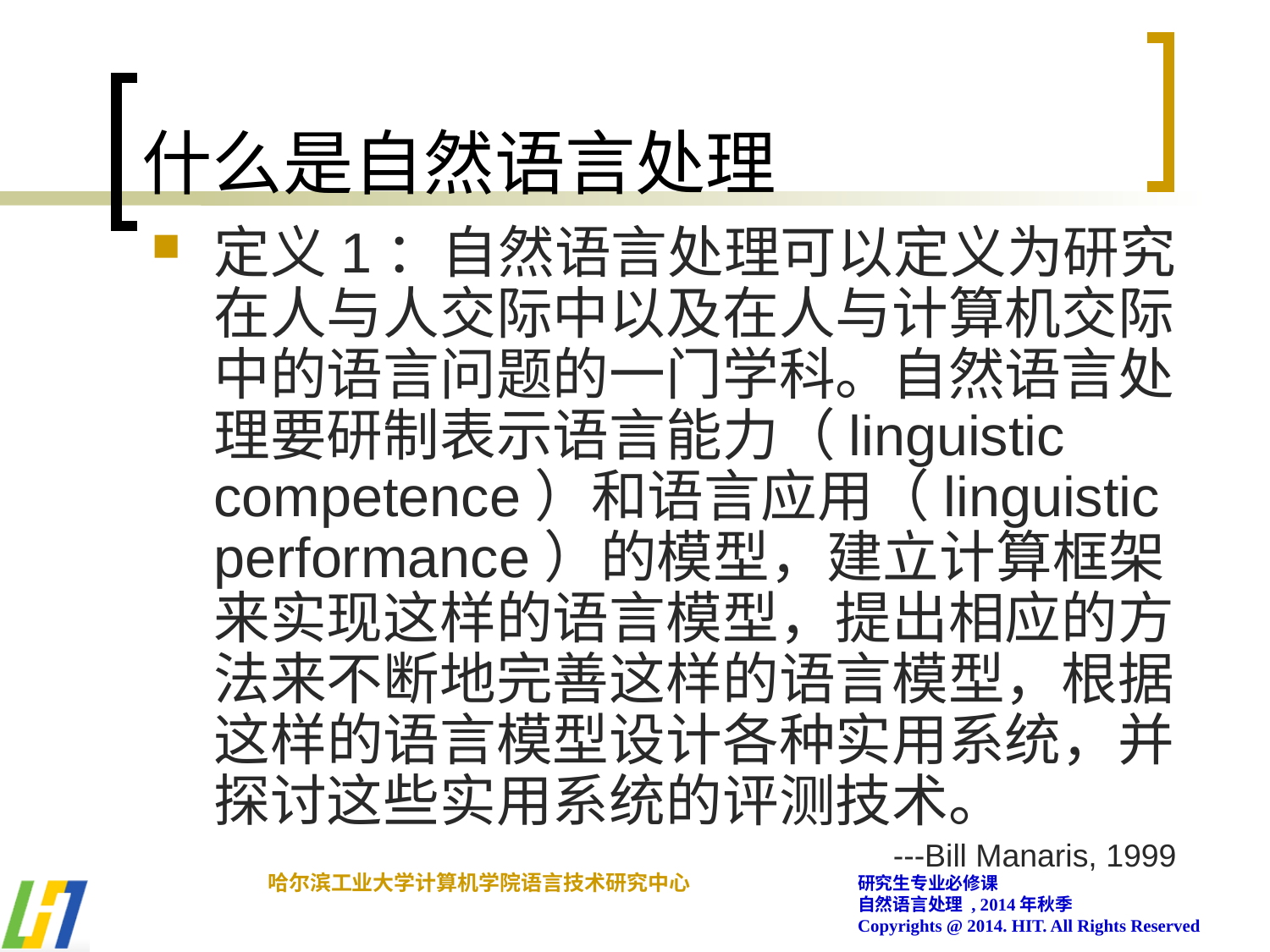

# 什么是自然语言处理
定义1：自然语言处理可以定义为研究在人与人交际中以及在人与计算机交际中的语言问题的一门学科。自然语言处理要研制表示语言能力（linguistic competence）和语言应用（linguistic performance）的模型，建立计算框架来实现这样的语言模型，提出相应的方法来不断地完善这样的语言模型，根据这样的语言模型设计各种实用系统，并探讨这些实用系统的评测技术。
					---Bill Manaris, 1999

哈尔滨工业大学计算机学院语言技术研究中心
研究生专业必修课
自然语言处理 , 2014年秋季
Copyrights @ 2014. HIT. All Rights Reserved